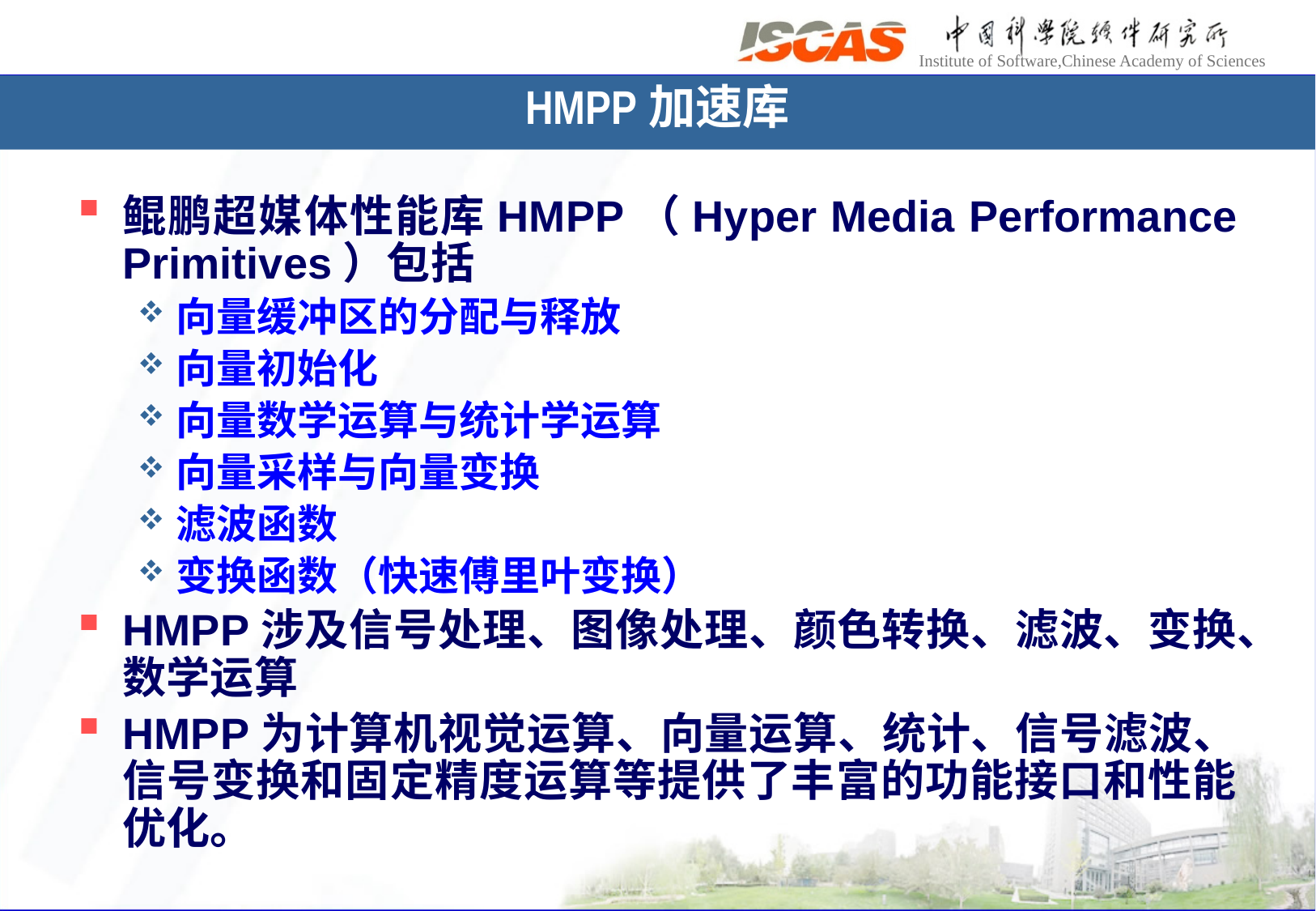

# HMPP加速库
鲲鹏超媒体性能库HMPP（Hyper Media Performance Primitives）包括
向量缓冲区的分配与释放
向量初始化
向量数学运算与统计学运算
向量采样与向量变换
滤波函数
变换函数（快速傅里叶变换）
HMPP涉及信号处理、图像处理、颜色转换、滤波、变换、数学运算
HMPP为计算机视觉运算、向量运算、统计、信号滤波、信号变换和固定精度运算等提供了丰富的功能接口和性能优化。